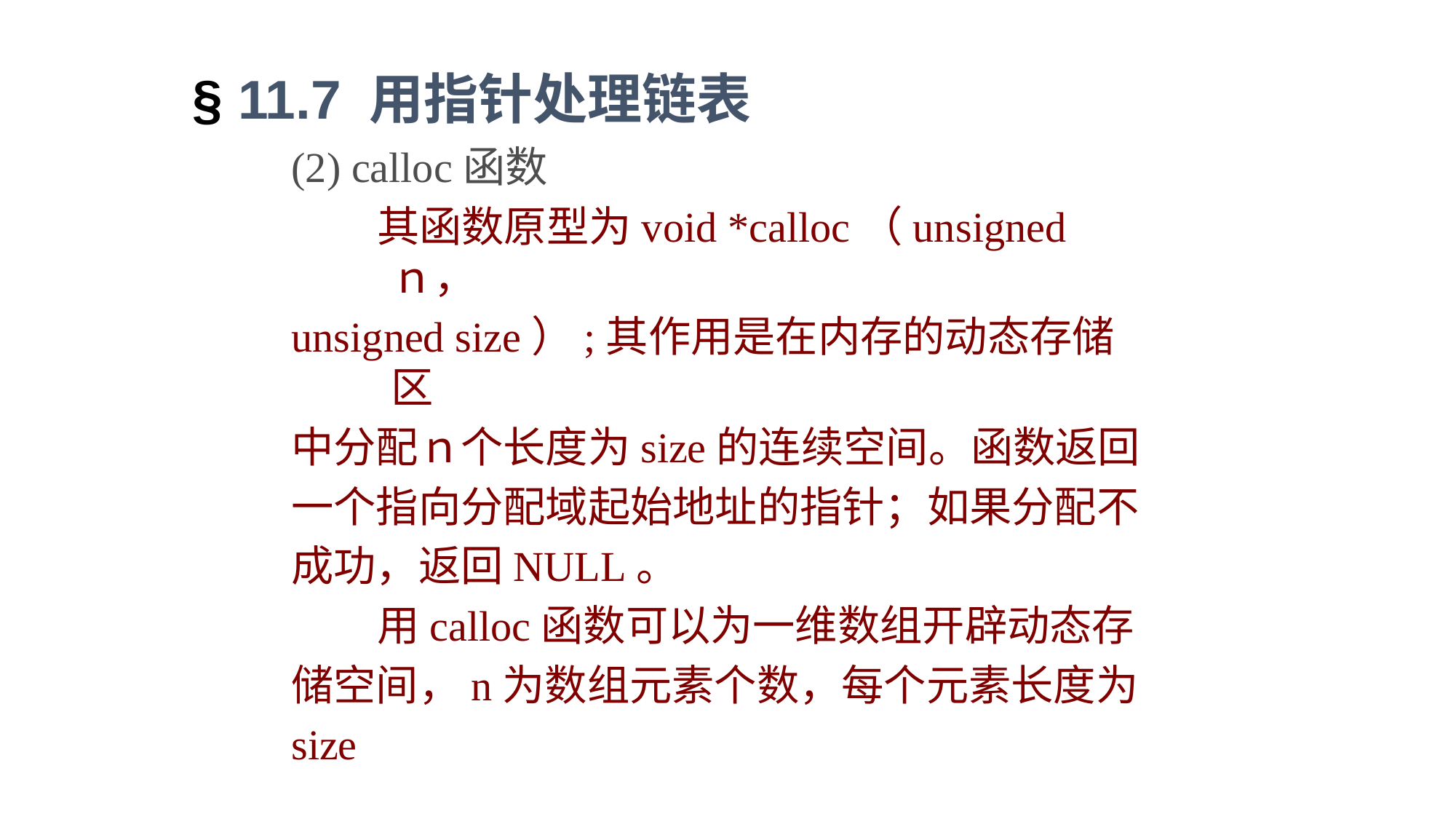

§ 11.7 用指针处理链表
(2) calloc函数
        其函数原型为void *calloc（unsigned ｎ，
unsigned size）;其作用是在内存的动态存储区
中分配ｎ个长度为size的连续空间。函数返回
一个指向分配域起始地址的指针；如果分配不
成功，返回NULL。
        用calloc函数可以为一维数组开辟动态存
储空间，n为数组元素个数，每个元素长度为
size